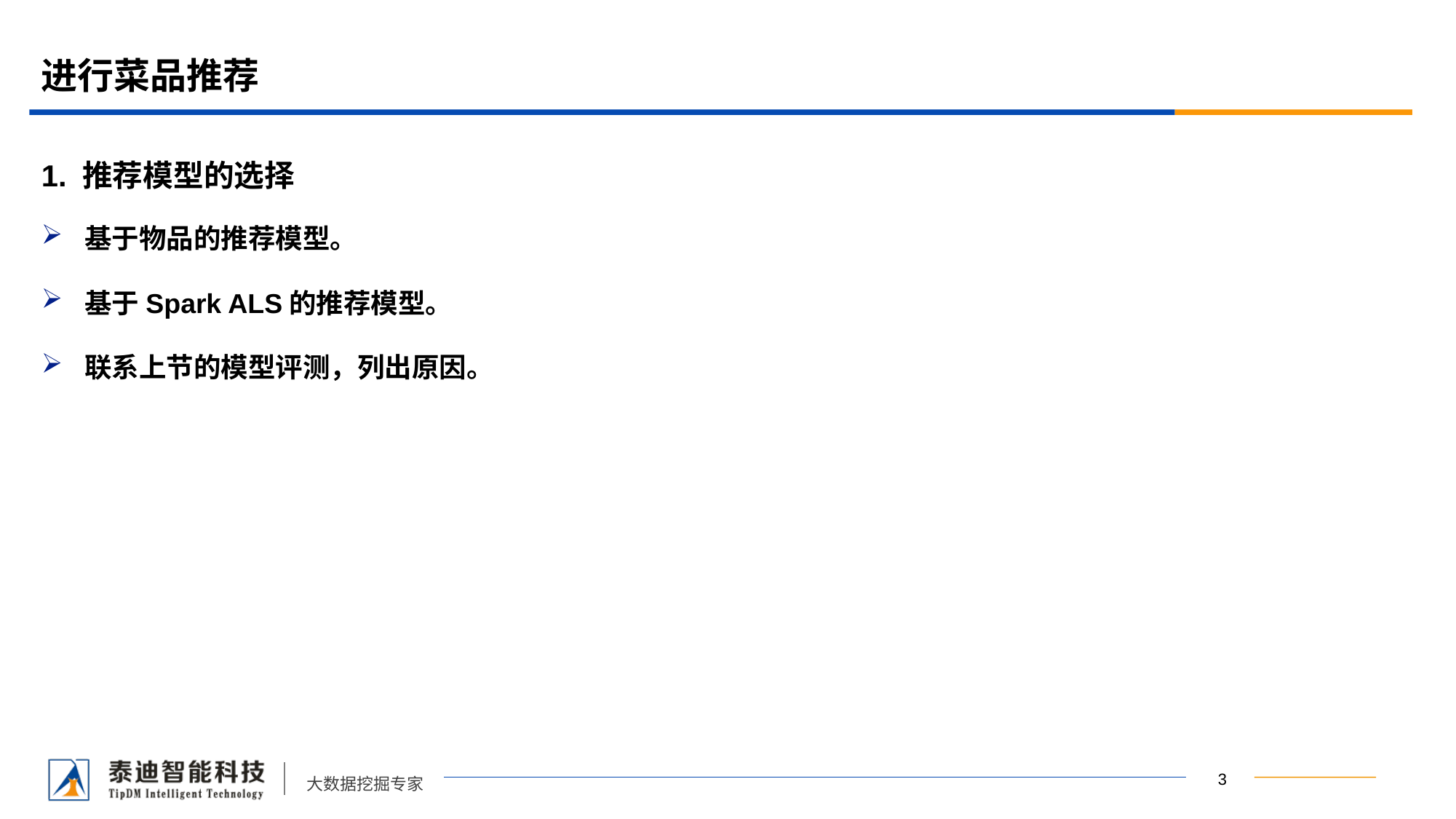

# 进行菜品推荐
1. 推荐模型的选择
基于物品的推荐模型。
基于Spark ALS的推荐模型。
联系上节的模型评测，列出原因。